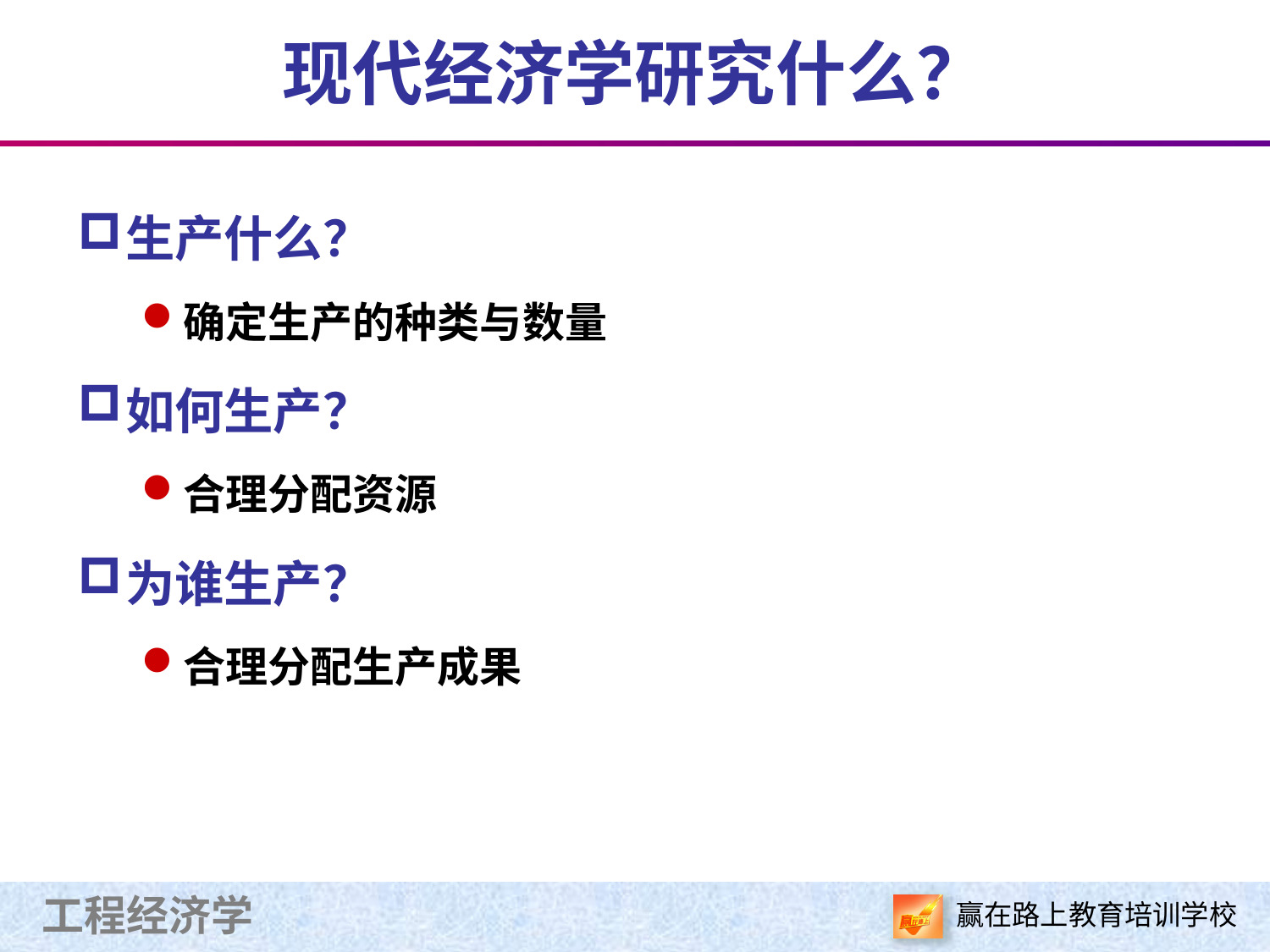

# 现代经济学研究什么？
生产什么？
确定生产的种类与数量
如何生产？
合理分配资源
为谁生产？
合理分配生产成果